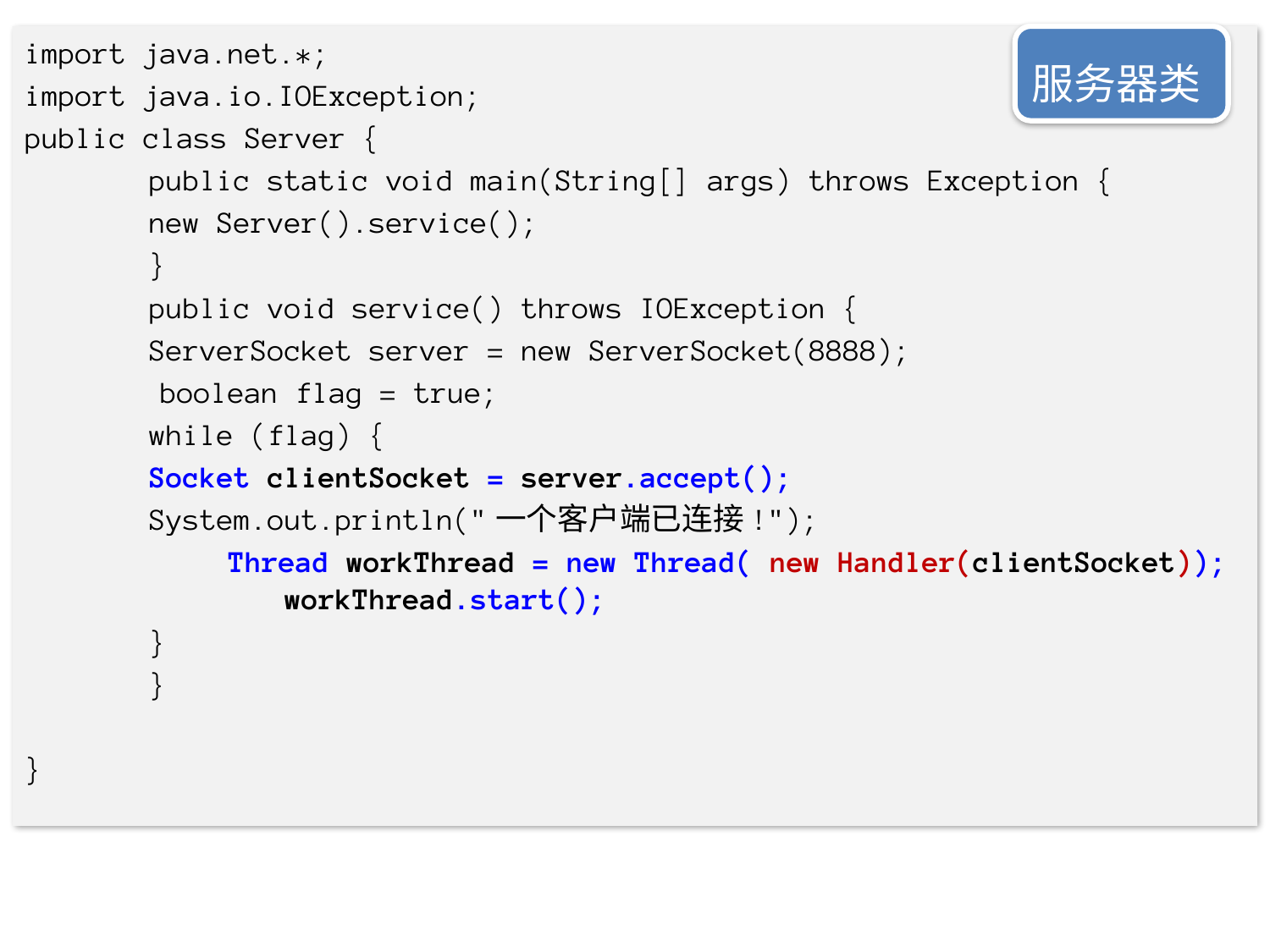

import java.net.*;
import java.io.IOException;
public class Server {
	public static void main(String[] args) throws Exception {
		new Server().service();
	}
	public void service() throws IOException {
		ServerSocket server = new ServerSocket(8888);
        boolean flag = true;
		while (flag) {
			Socket clientSocket = server.accept();
			System.out.println("一个客户端已连接!");
            Thread workThread = new Thread( new Handler(clientSocket)); 	        workThread.start();
		}
	}

}
服务器类
7